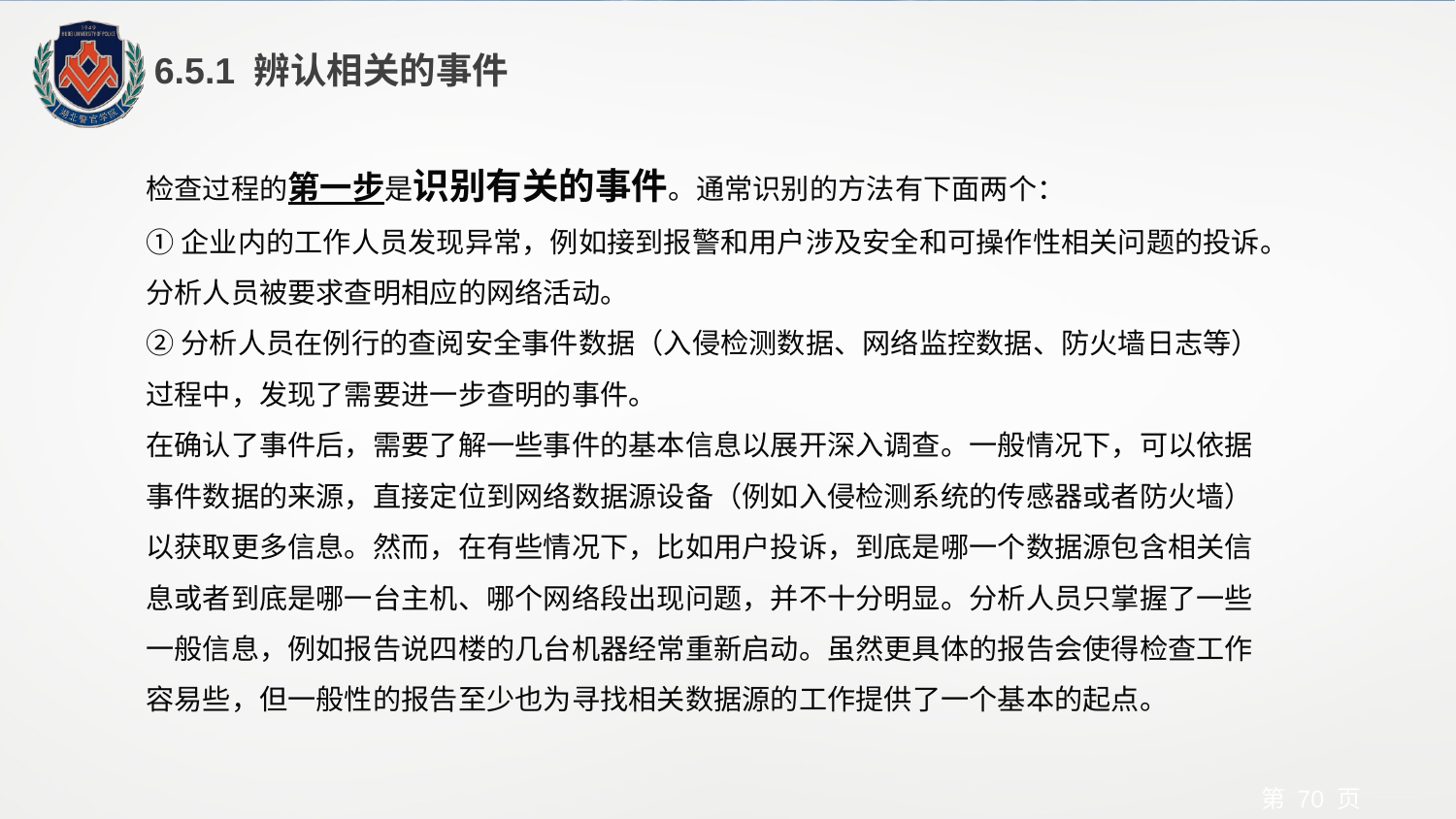

6.5.1 辨认相关的事件
检查过程的第一步是识别有关的事件。通常识别的方法有下面两个：
①企业内的工作人员发现异常，例如接到报警和用户涉及安全和可操作性相关问题的投诉。分析人员被要求查明相应的网络活动。
②分析人员在例行的查阅安全事件数据（入侵检测数据、网络监控数据、防火墙日志等）过程中，发现了需要进一步查明的事件。
在确认了事件后，需要了解一些事件的基本信息以展开深入调查。一般情况下，可以依据事件数据的来源，直接定位到网络数据源设备（例如入侵检测系统的传感器或者防火墙）以获取更多信息。然而，在有些情况下，比如用户投诉，到底是哪一个数据源包含相关信息或者到底是哪一台主机、哪个网络段出现问题，并不十分明显。分析人员只掌握了一些一般信息，例如报告说四楼的几台机器经常重新启动。虽然更具体的报告会使得检查工作容易些，但一般性的报告至少也为寻找相关数据源的工作提供了一个基本的起点。